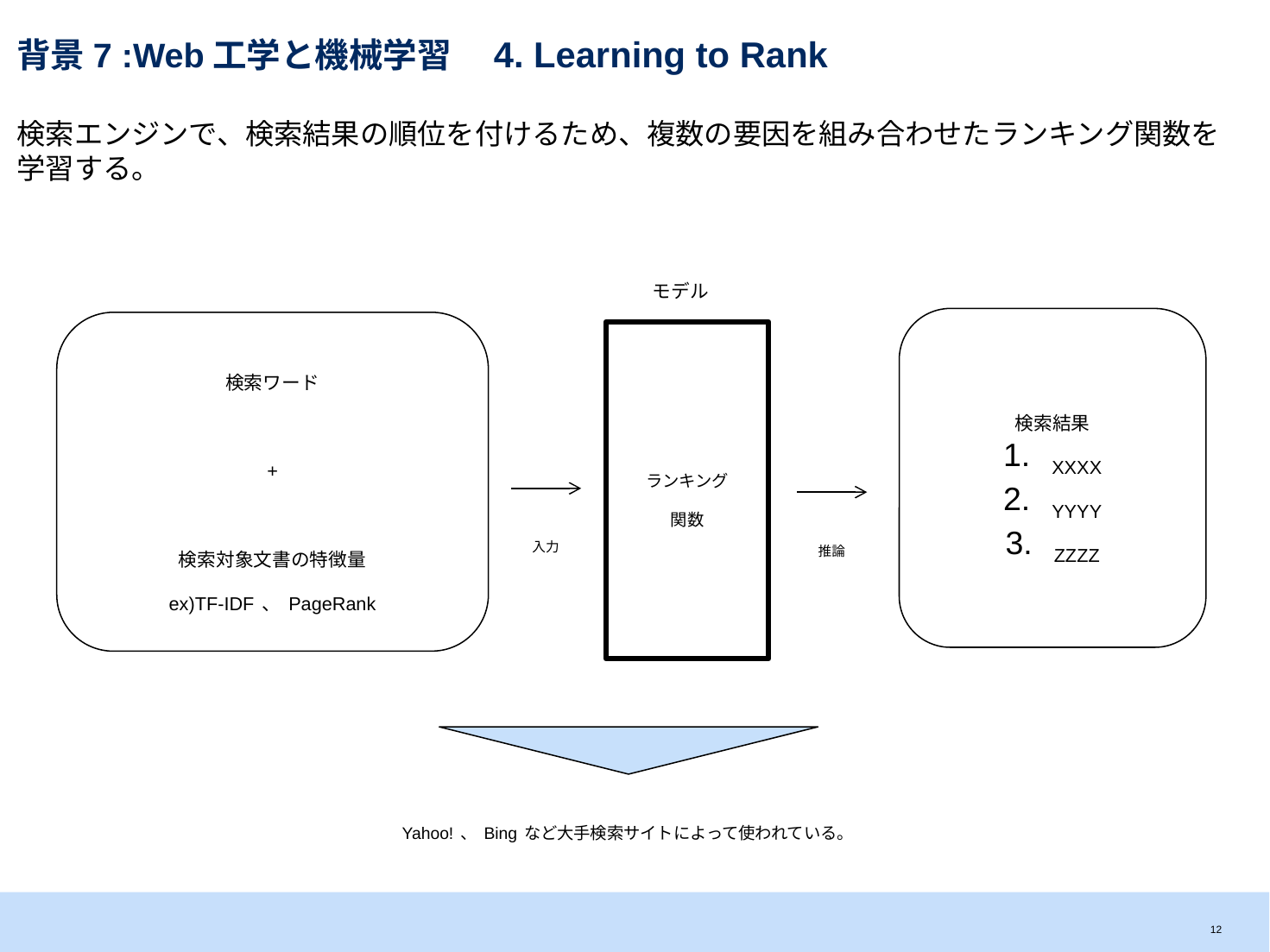

# 背景7 :Web工学と機械学習　4. Learning to Rank
検索エンジンで、検索結果の順位を付けるため、複数の要因を組み合わせたランキング関数を
学習する。
モデル
検索結果
XXXX
YYYY
ZZZZ
検索ワード

+

検索対象文書の特徴量
ex)TF-IDF、PageRank
ランキング
関数
入力
推論

Yahoo!、Bingなど大手検索サイトによって使われている。
12